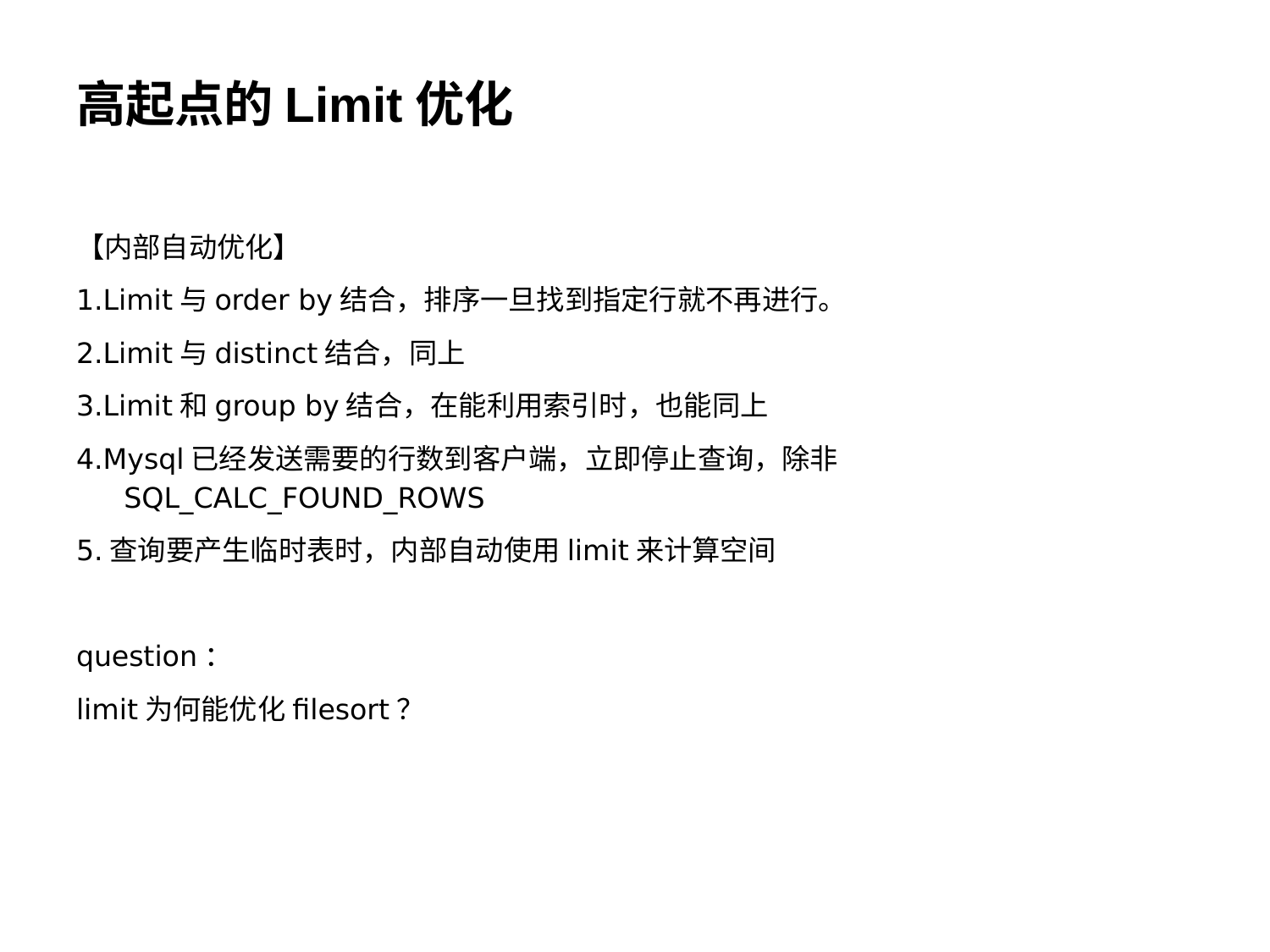

# 高起点的Limit优化
【内部自动优化】
1.Limit与order by结合，排序一旦找到指定行就不再进行。
2.Limit与distinct结合，同上
3.Limit和group by结合，在能利用索引时，也能同上
4.Mysql已经发送需要的行数到客户端，立即停止查询，除非SQL_CALC_FOUND_ROWS
5.查询要产生临时表时，内部自动使用limit来计算空间

question：
limit为何能优化filesort？